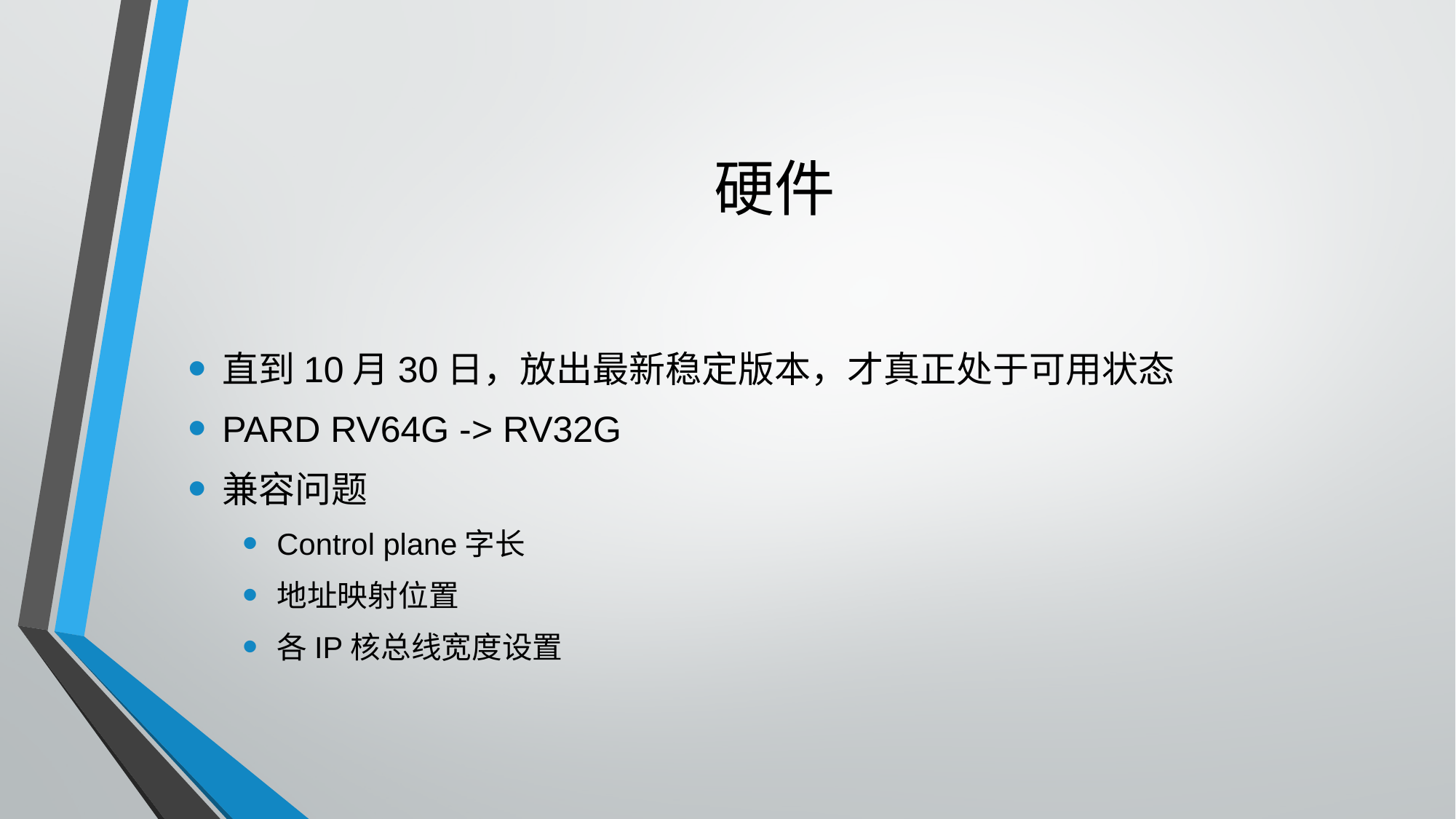

# 硬件
直到10月30日，放出最新稳定版本，才真正处于可用状态
PARD RV64G -> RV32G
兼容问题
Control plane字长
地址映射位置
各IP核总线宽度设置